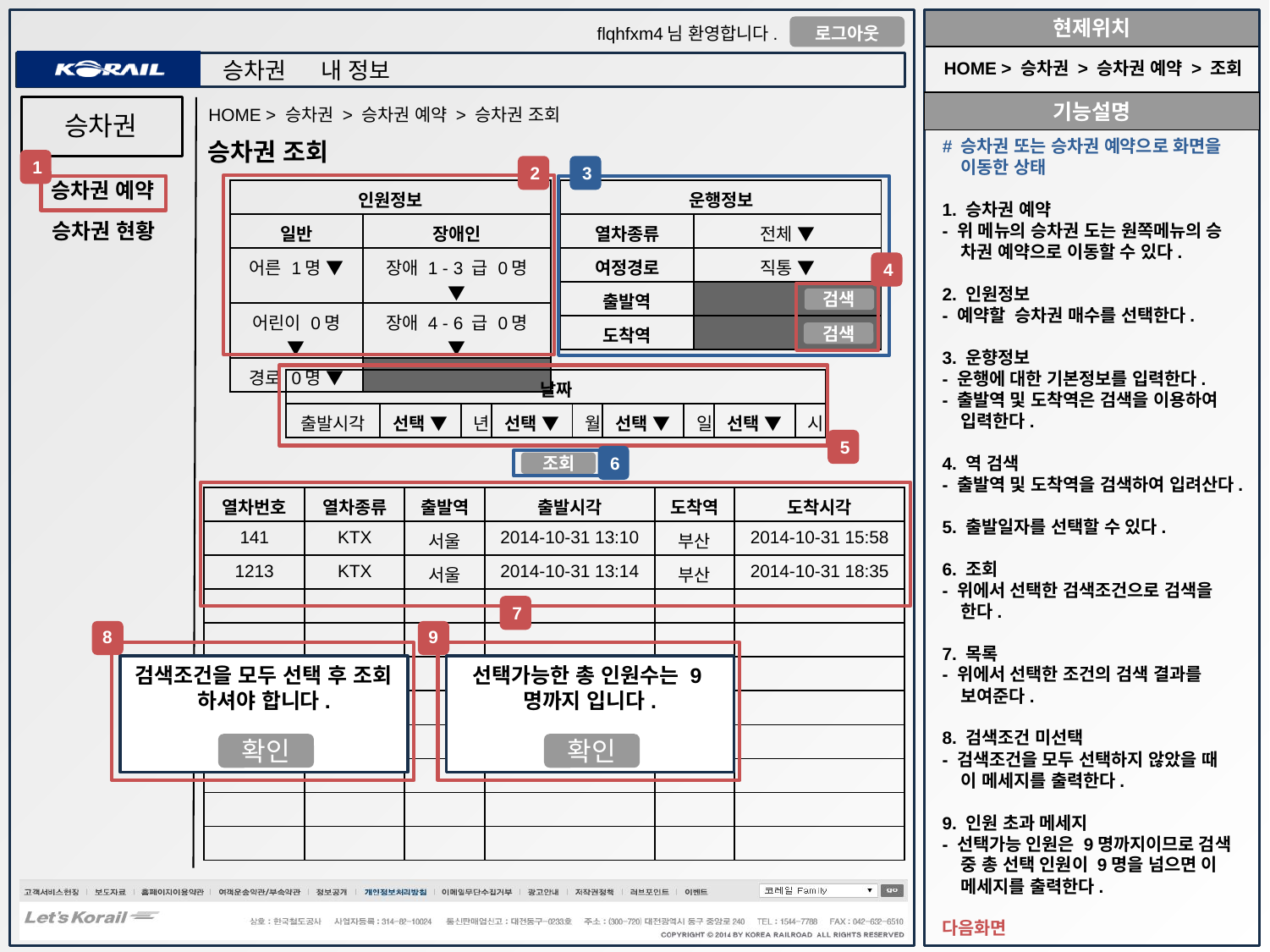

HOME > 승차권 > 승차권 예약 > 조회
HOME > 승차권 > 승차권 예약 > 승차권 조회
승차권
# 승차권 또는 승차권 예약으로 화면을
   이동한 상태

1. 승차권 예약
- 위 메뉴의 승차권 도는 원쪽메뉴의 승
   차권 예약으로 이동할 수 있다.

2. 인원정보
- 예약할  승차권 매수를 선택한다.

3. 운향정보
- 운행에 대한 기본정보를 입력한다.
- 출발역 및 도착역은 검색을 이용하여
   입력한다.

4. 역 검색
- 출발역 및 도착역을 검색하여 입려산다.

5. 출발일자를 선택할 수 있다.

6. 조회
- 위에서 선택한 검색조건으로 검색을
   한다.

7. 목록
- 위에서 선택한 조건의 검색 결과를
   보여준다.

8. 검색조건 미선택
- 검색조건을 모두 선택하지 않았을 때
   이 메세지를 출력한다.

9. 인원 초과 메세지
- 선택가능 인원은 9명까지이므로 검색
   중 총 선택 인원이 9명을 넘으면 이
   메세지를 출력한다.

다음화면
승차권 조회

1

2
3
승차권 예약

| 인원정보 |  |
| --- | --- |
| 일반 | 장애인 |
| 어른 1명 ▼ | 장애 1 - 3 급 0명 ▼ |
| 어린이 0명 ▼ | 장애 4 - 6 급 0명 ▼ |
| 경로 0명 ▼ |  |
| 운행정보 |  |
| --- | --- |
| 열차종류 | 전체 ▼ |
| 여정경로 | 직통 ▼ |
| 출발역 |  |
| 도착역 |  |
승차권 현황

4

검색
검색

| 날짜 |  |  |  |  |  |  |  |  |
| --- | --- | --- | --- | --- | --- | --- | --- | --- |
| 출발시각 | 선택 ▼ | 년 | 선택 ▼ | 월 | 선택 ▼ | 일 | 선택 ▼ | 시 |

5

6

조회

| 열차번호 | 열차종류 | 출발역 | 출발시각 | 도착역 | 도착시각 |
| --- | --- | --- | --- | --- | --- |
| 141 | KTX | 서울 | 2014-10-31 13:10 | 부산 | 2014-10-31 15:58 |
| 1213 | KTX | 서울 | 2014-10-31 13:14 | 부산 | 2014-10-31 18:35 |
|  |  |  |  |  |  |
|  |  |  |  |  |  |
|  |  |  |  |  |  |
|  |  |  |  |  |  |
|  |  |  |  |  |  |
|  |  |  |  |  |  |
|  |  |  |  |  |  |
|  |  |  |  |  |  |

7
8
9

검색조건을 모두 선택 후 조회 하셔야 합니다.
선택가능한 총 인원수는 9명까지 입니다.
확인
확인